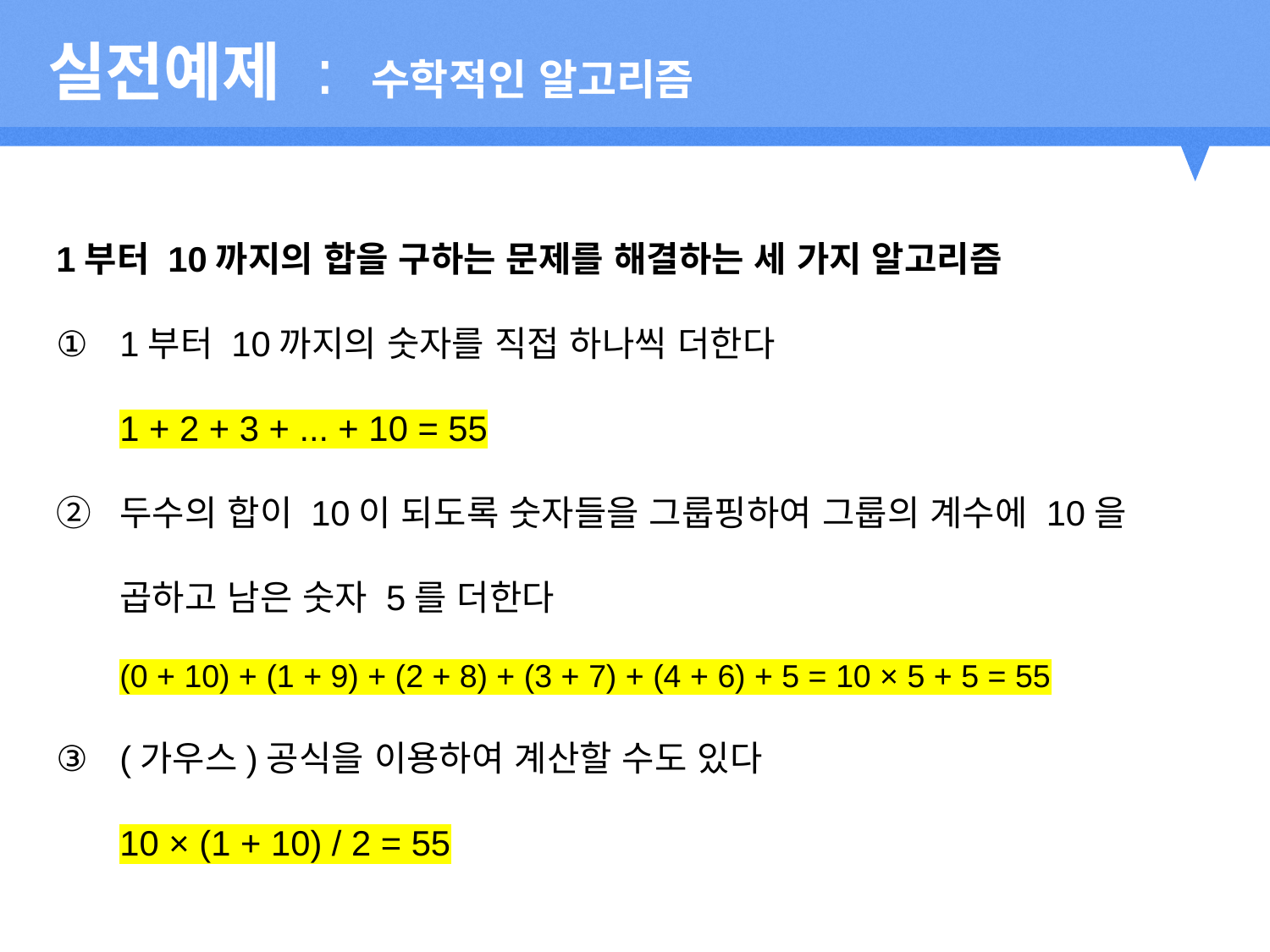

실전예제 : 수학적인 알고리즘
1부터 10까지의 합을 구하는 문제를 해결하는 세 가지 알고리즘
1부터 10까지의 숫자를 직접 하나씩 더한다
1 + 2 + 3 + ... + 10 = 55
두수의 합이 10이 되도록 숫자들을 그룹핑하여 그룹의 계수에 10을 곱하고 남은 숫자 5를 더한다
(0 + 10) + (1 + 9) + (2 + 8) + (3 + 7) + (4 + 6) + 5 = 10 × 5 + 5 = 55
(가우스)공식을 이용하여 계산할 수도 있다
10 × (1 + 10) / 2 = 55